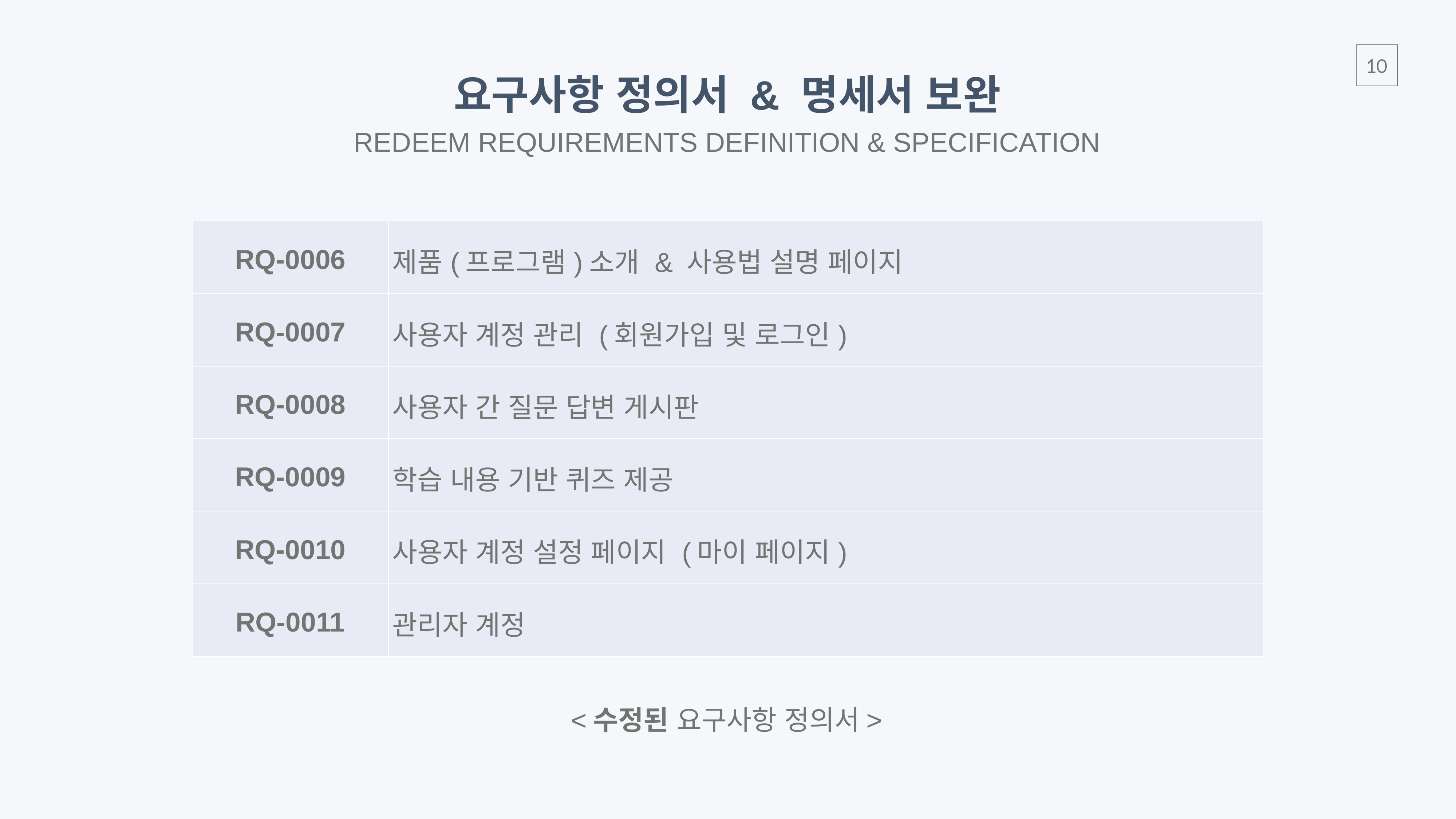

요구사항 정의서 & 명세서 보완
REDEEM REQUIREMENTS DEFINITION & SPECIFICATION
| RQ-0006 | 제품(프로그램)소개 & 사용법 설명 페이지 |
| --- | --- |
| RQ-0007 | 사용자 계정 관리 (회원가입 및 로그인) |
| RQ-0008 | 사용자 간 질문 답변 게시판 |
| RQ-0009 | 학습 내용 기반 퀴즈 제공 |
| RQ-0010 | 사용자 계정 설정 페이지 (마이 페이지) |
| RQ-0011 | 관리자 계정 |
<수정된 요구사항 정의서>